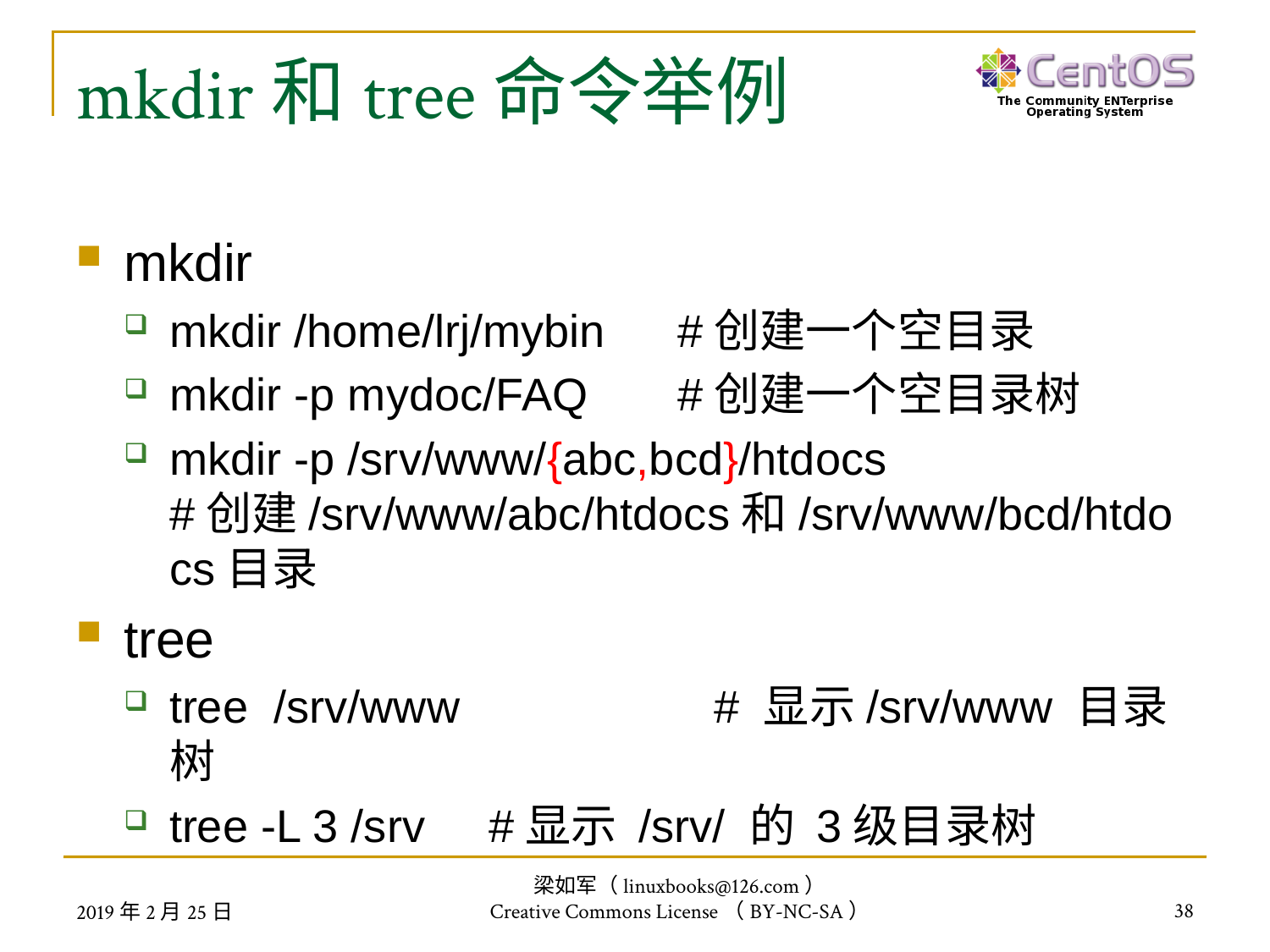

# mkdir和tree命令举例
mkdir
mkdir /home/lrj/mybin	#创建一个空目录
mkdir -p mydoc/FAQ	#创建一个空目录树
mkdir -p /srv/www/{abc,bcd}/htdocs	#创建/srv/www/abc/htdocs和/srv/www/bcd/htdocs目录
tree
tree  /srv/www                    # 显示/srv/www 目录树
tree -L 3 /srv     #显示 /srv/ 的 3级目录树
梁如军（linuxbooks@126.com）
Creative Commons License（BY-NC-SA）
2019年2月25日
38